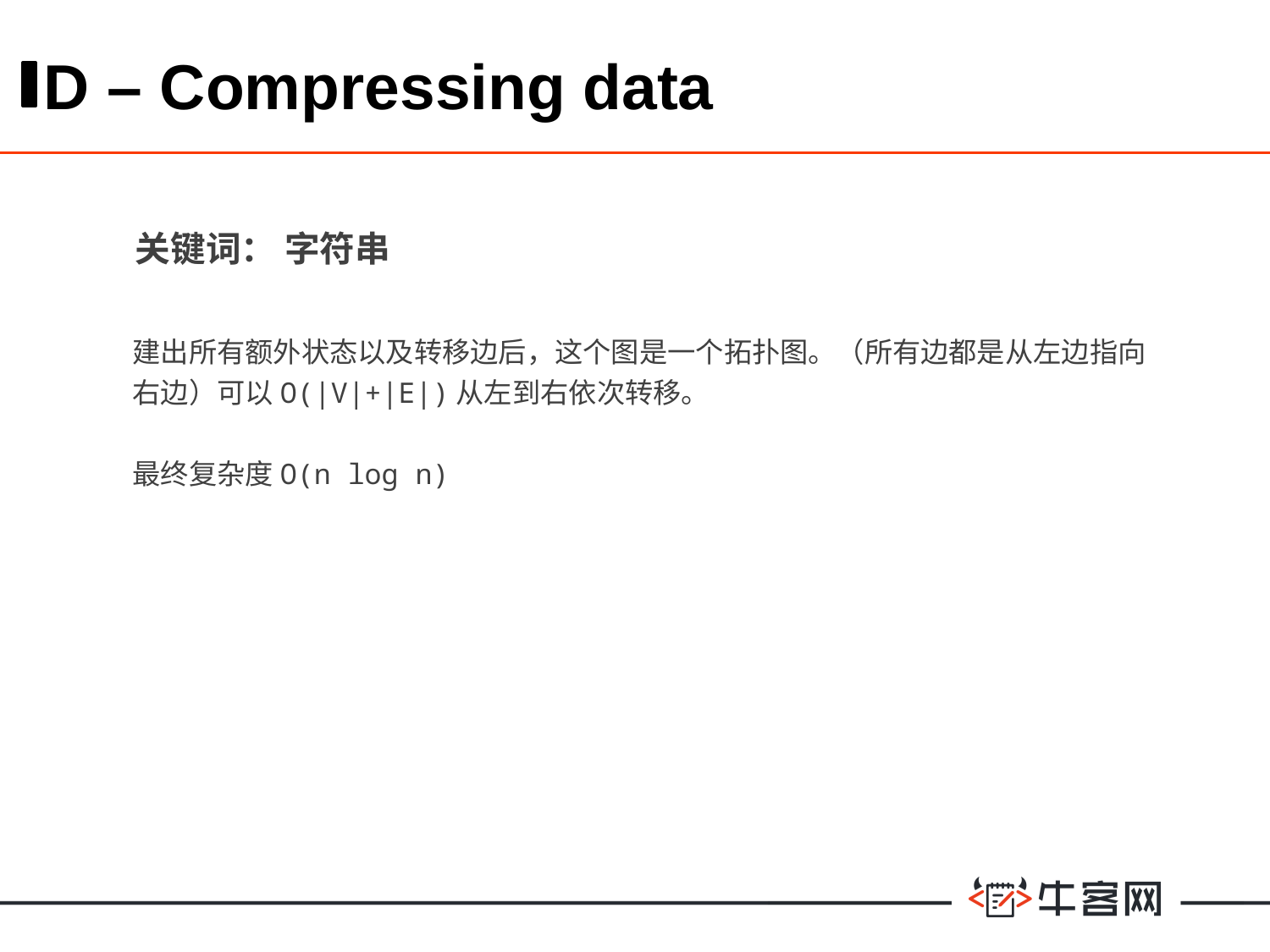

D – Compressing data

关键词： 字符串

建出所有额外状态以及转移边后，这个图是一个拓扑图。（所有边都是从左边指向右边）可以O(|V|+|E|)从左到右依次转移。

最终复杂度O(n log n)